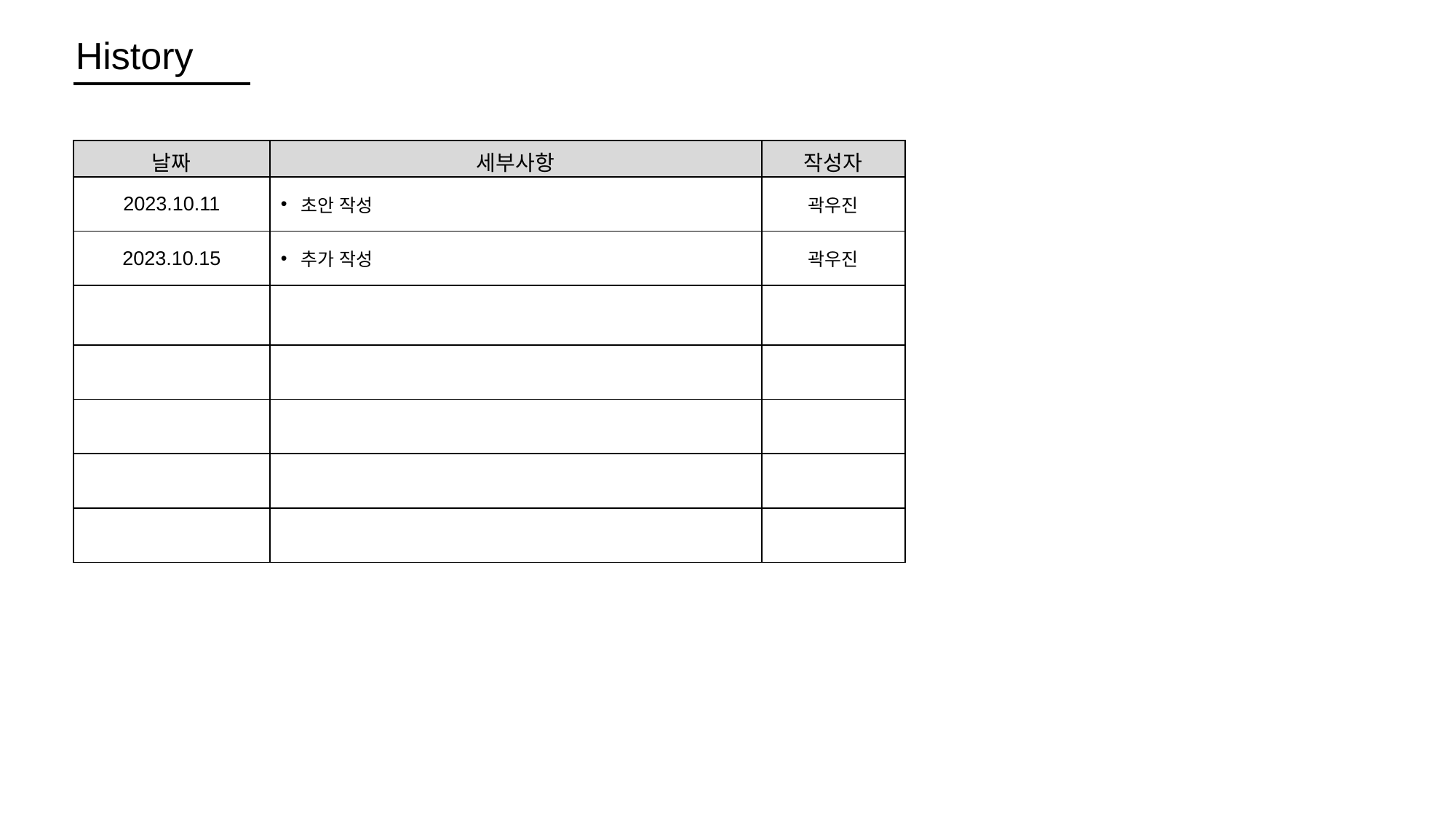

History
| 날짜 | 세부사항 | 작성자 |
| --- | --- | --- |
| 2023.10.11 | 초안 작성 | 곽우진 |
| 2023.10.15 | 추가 작성 | 곽우진 |
|  |  |  |
|  |  |  |
|  |  |  |
|  |  |  |
|  |  |  |